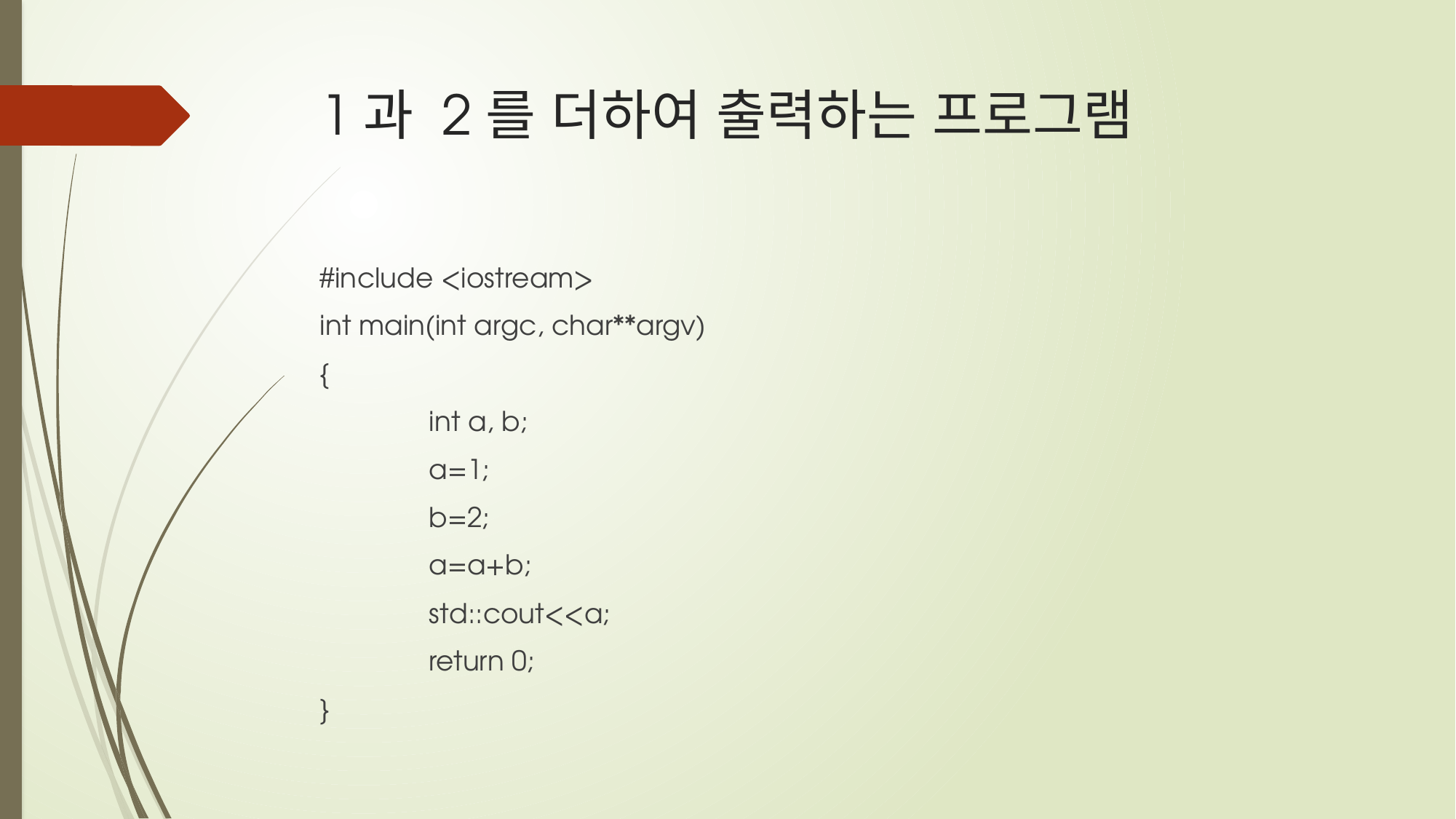

# 1과 2를 더하여 출력하는 프로그램
#include <iostream>
int main(int argc, char**argv)
{
	int a, b;
	a=1;
	b=2;
	a=a+b;
	std::cout<<a;
	return 0;
}